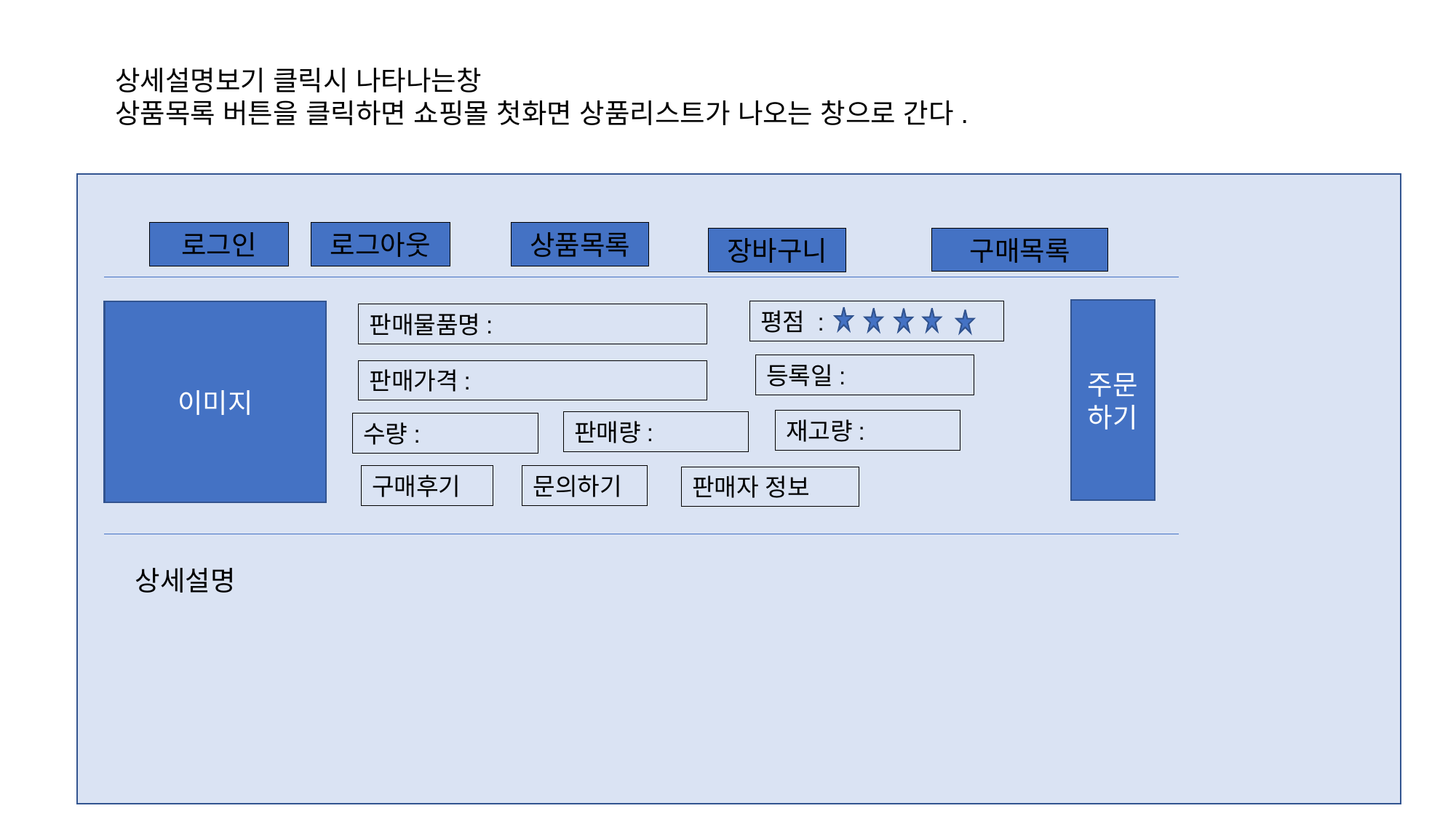

상세설명보기 클릭시 나타나는창
상품목록 버튼을 클릭하면 쇼핑몰 첫화면 상품리스트가 나오는 창으로 간다.

로그아웃
상품목록
로그인
구매목록
장바구니
주문하기
평점 :
이미지
판매물품명:

등록일:
판매가격:
재고량:
판매량:
수량:
문의하기
구매후기
판매자 정보
상세설명
6